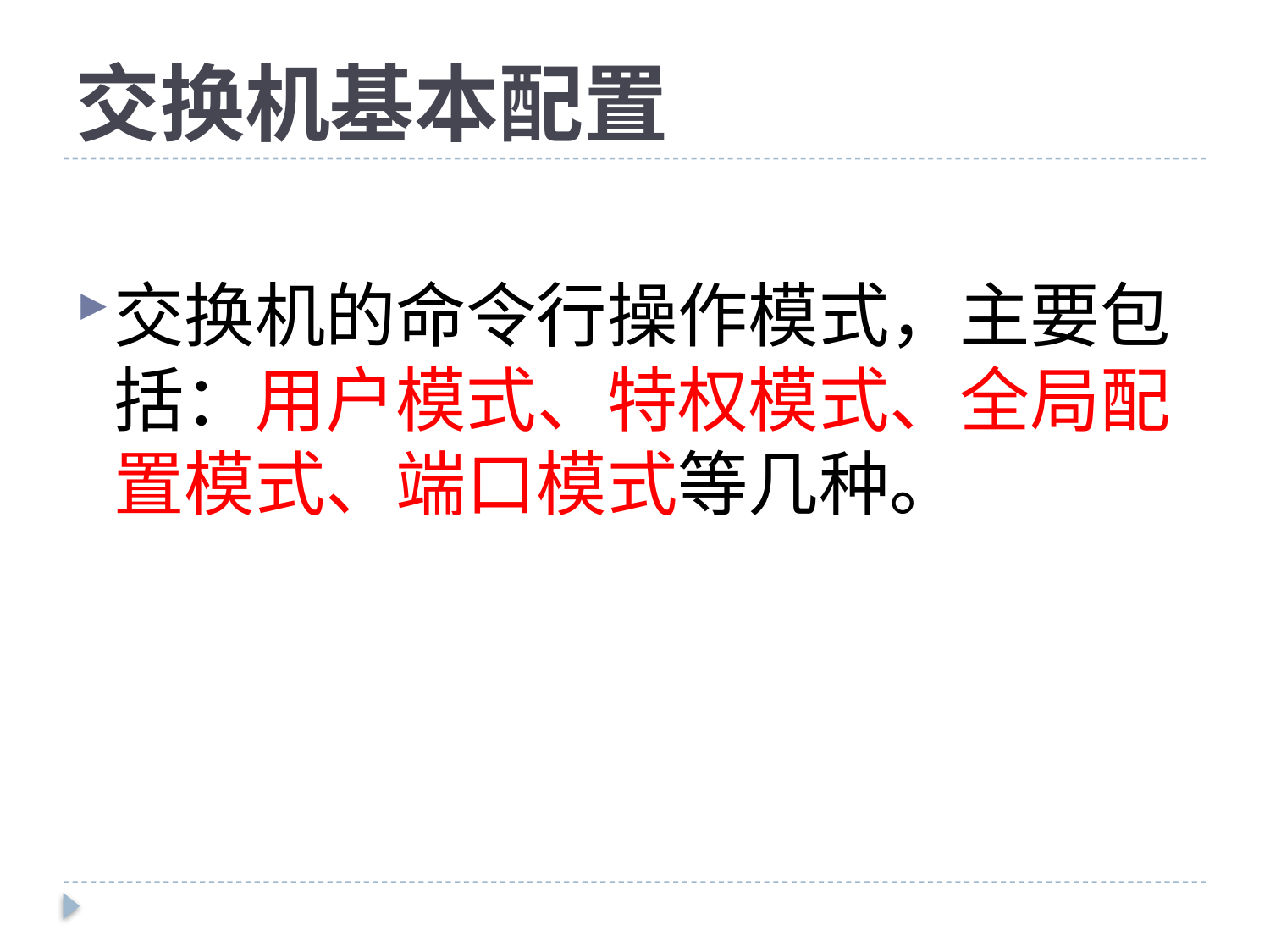

# 交换机基本配置

交换机的命令行操作模式，主要包括：用户模式、特权模式、全局配置模式、端口模式等几种。